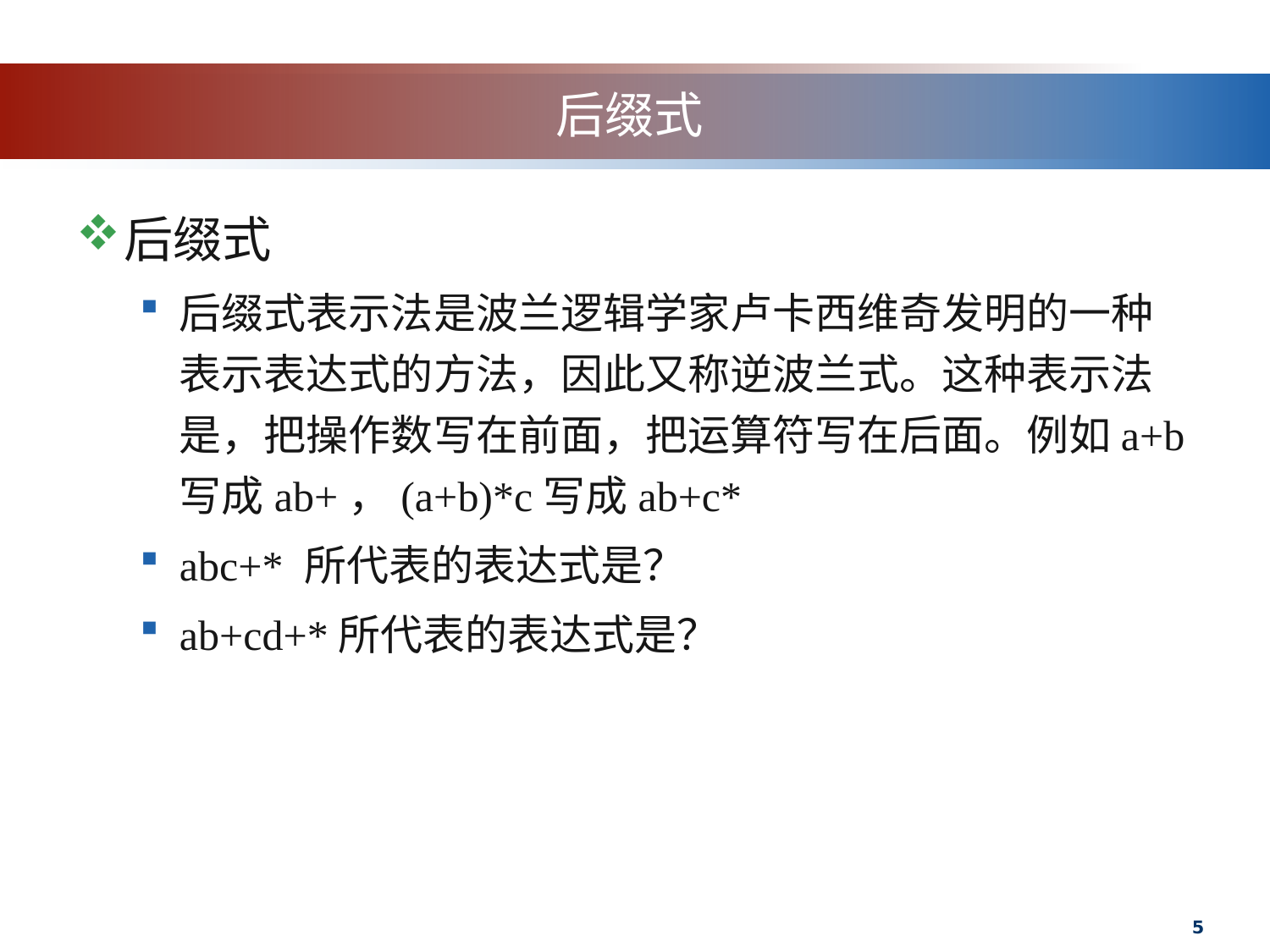

# 后缀式
后缀式
后缀式表示法是波兰逻辑学家卢卡西维奇发明的一种表示表达式的方法，因此又称逆波兰式。这种表示法是，把操作数写在前面，把运算符写在后面。例如a+b写成ab+，(a+b)*c写成ab+c*
abc+* 所代表的表达式是？
ab+cd+*所代表的表达式是？
5